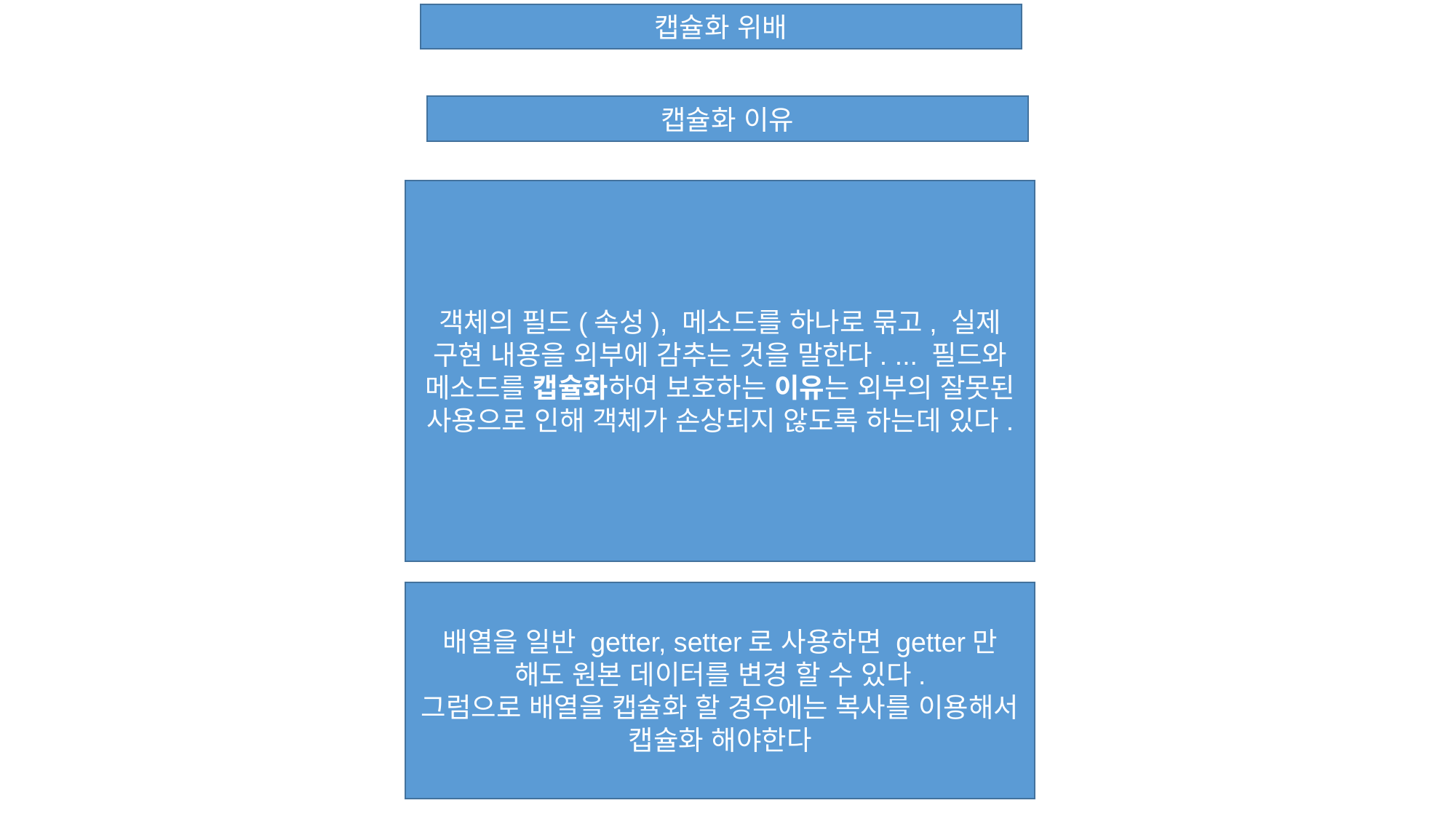

캡슐화 위배
캡슐화 이유
객체의 필드(속성), 메소드를 하나로 묶고, 실제 구현 내용을 외부에 감추는 것을 말한다. ... 필드와 메소드를 캡슐화하여 보호하는 이유는 외부의 잘못된 사용으로 인해 객체가 손상되지 않도록 하는데 있다.
배열을 일반 getter, setter로 사용하면 getter만 해도 원본 데이터를 변경 할 수 있다.
그럼으로 배열을 캡슐화 할 경우에는 복사를 이용해서 캡슐화 해야한다